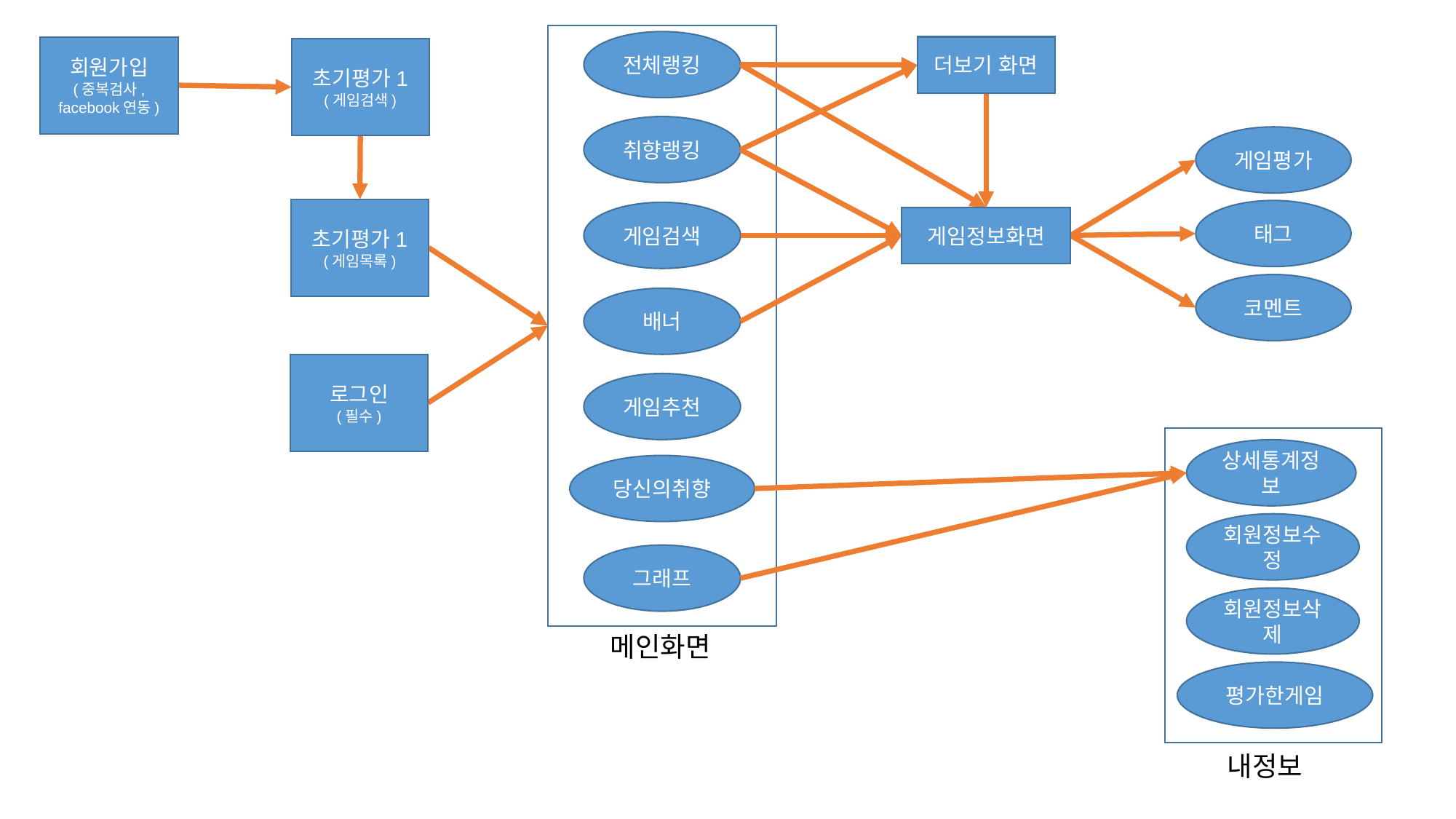

전체랭킹
취향랭킹
게임검색
배너
게임추천
당신의취향
그래프
메인화면
회원가입
(중복검사,
facebook연동)
더보기 화면
초기평가1
(게임검색)
게임평가
초기평가1
(게임목록)
태그
게임정보화면
코멘트
로그인
(필수)

상세통계정보
회원정보수정
회원정보삭제
평가한게임
내정보